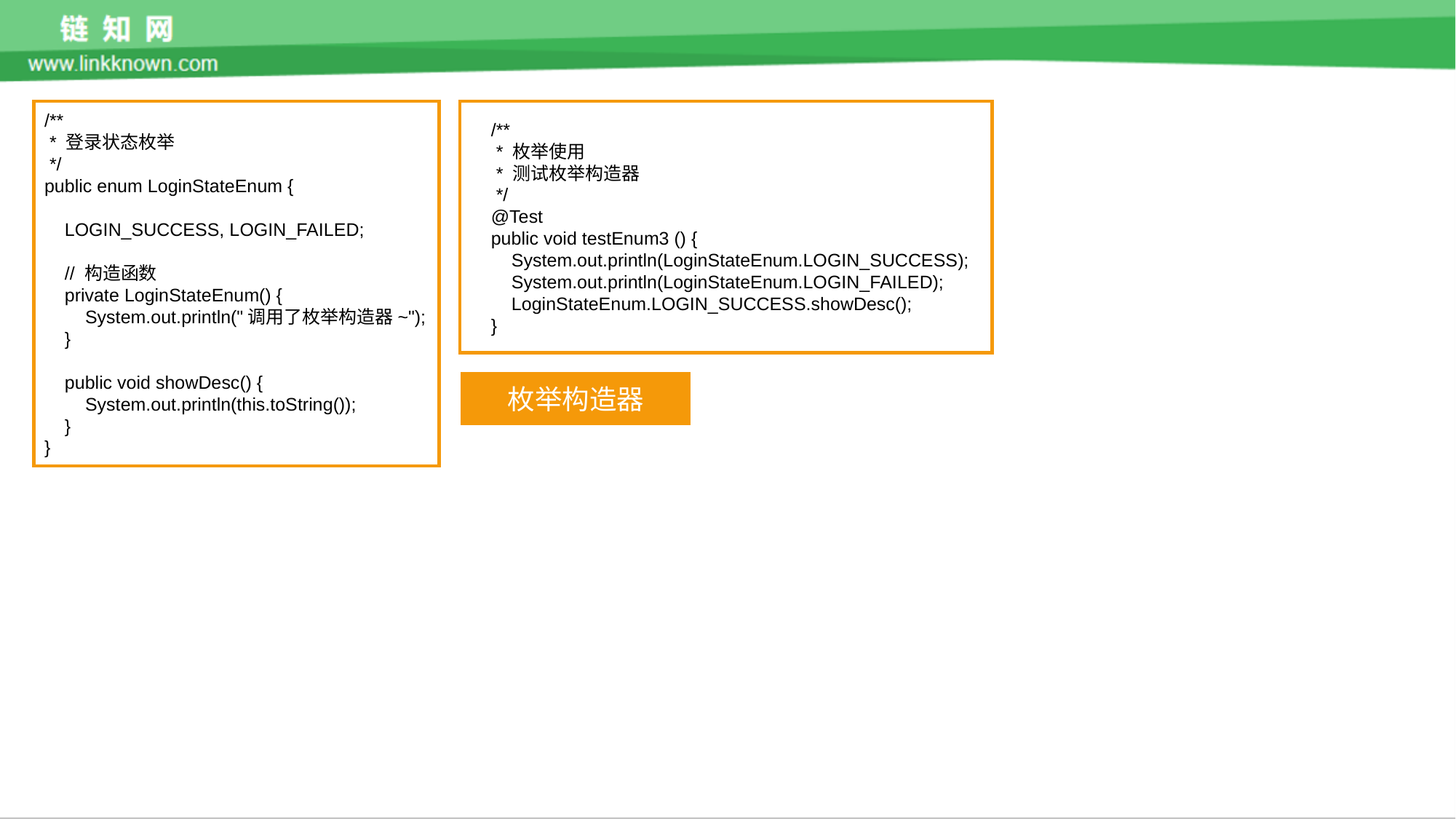

/**
 * 登录状态枚举
 */
public enum LoginStateEnum {

    LOGIN_SUCCESS, LOGIN_FAILED;

    // 构造函数
    private LoginStateEnum() {
        System.out.println("调用了枚举构造器~");
    }

    public void showDesc() {
        System.out.println(this.toString());
    }
}
    /**
     * 枚举使用
     * 测试枚举构造器
     */
    @Test
    public void testEnum3 () {
        System.out.println(LoginStateEnum.LOGIN_SUCCESS);
        System.out.println(LoginStateEnum.LOGIN_FAILED);
        LoginStateEnum.LOGIN_SUCCESS.showDesc();
    }
枚举构造器